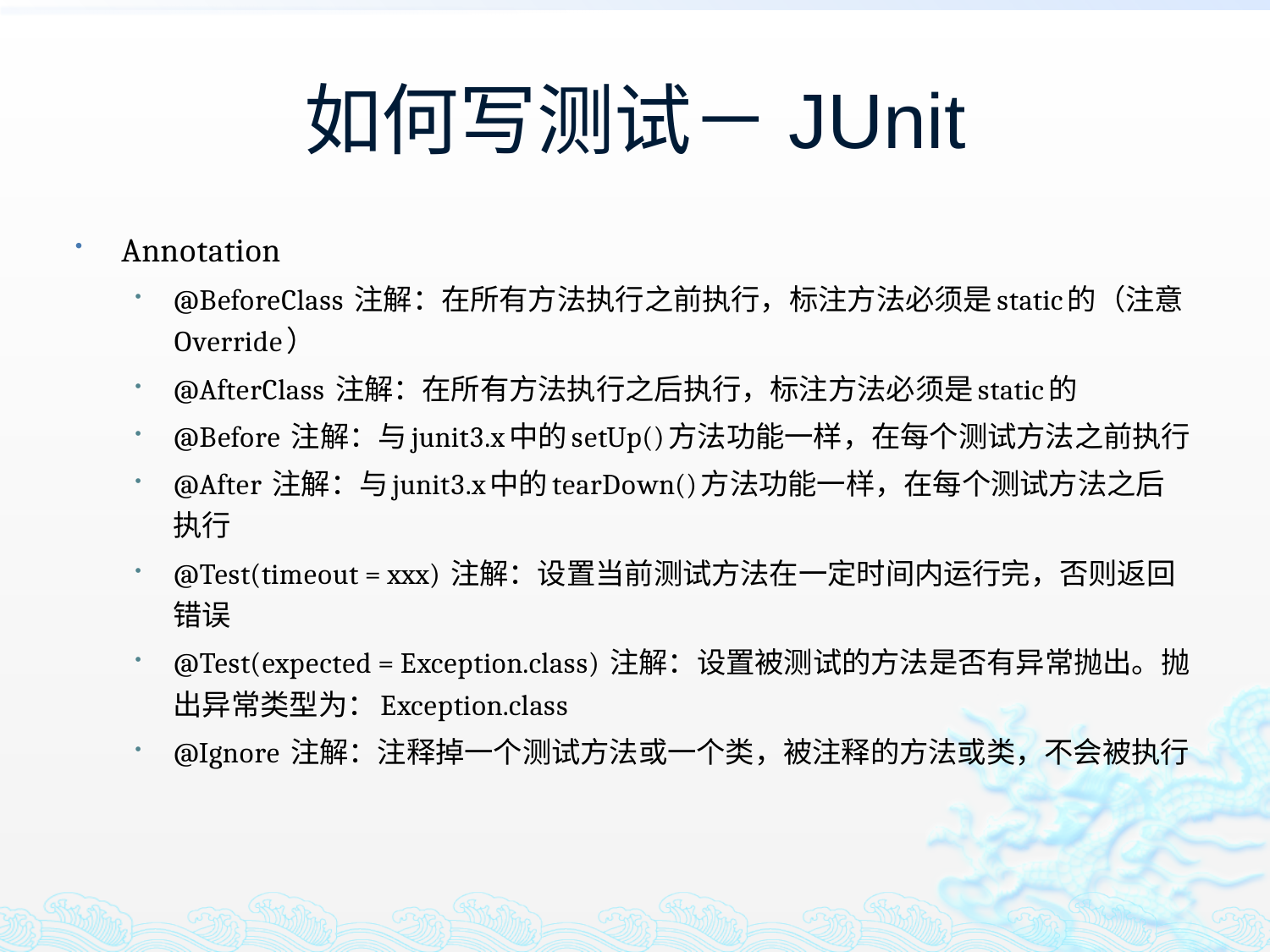

# 如何写测试－JUnit
Annotation
@BeforeClass 注解：在所有方法执行之前执行，标注方法必须是static的（注意Override）
@AfterClass 注解：在所有方法执行之后执行，标注方法必须是static的
@Before 注解：与junit3.x中的setUp()方法功能一样，在每个测试方法之前执行
@After 注解：与junit3.x中的tearDown()方法功能一样，在每个测试方法之后执行
@Test(timeout = xxx) 注解：设置当前测试方法在一定时间内运行完，否则返回错误
@Test(expected = Exception.class) 注解：设置被测试的方法是否有异常抛出。抛出异常类型为：Exception.class
@Ignore 注解：注释掉一个测试方法或一个类，被注释的方法或类，不会被执行